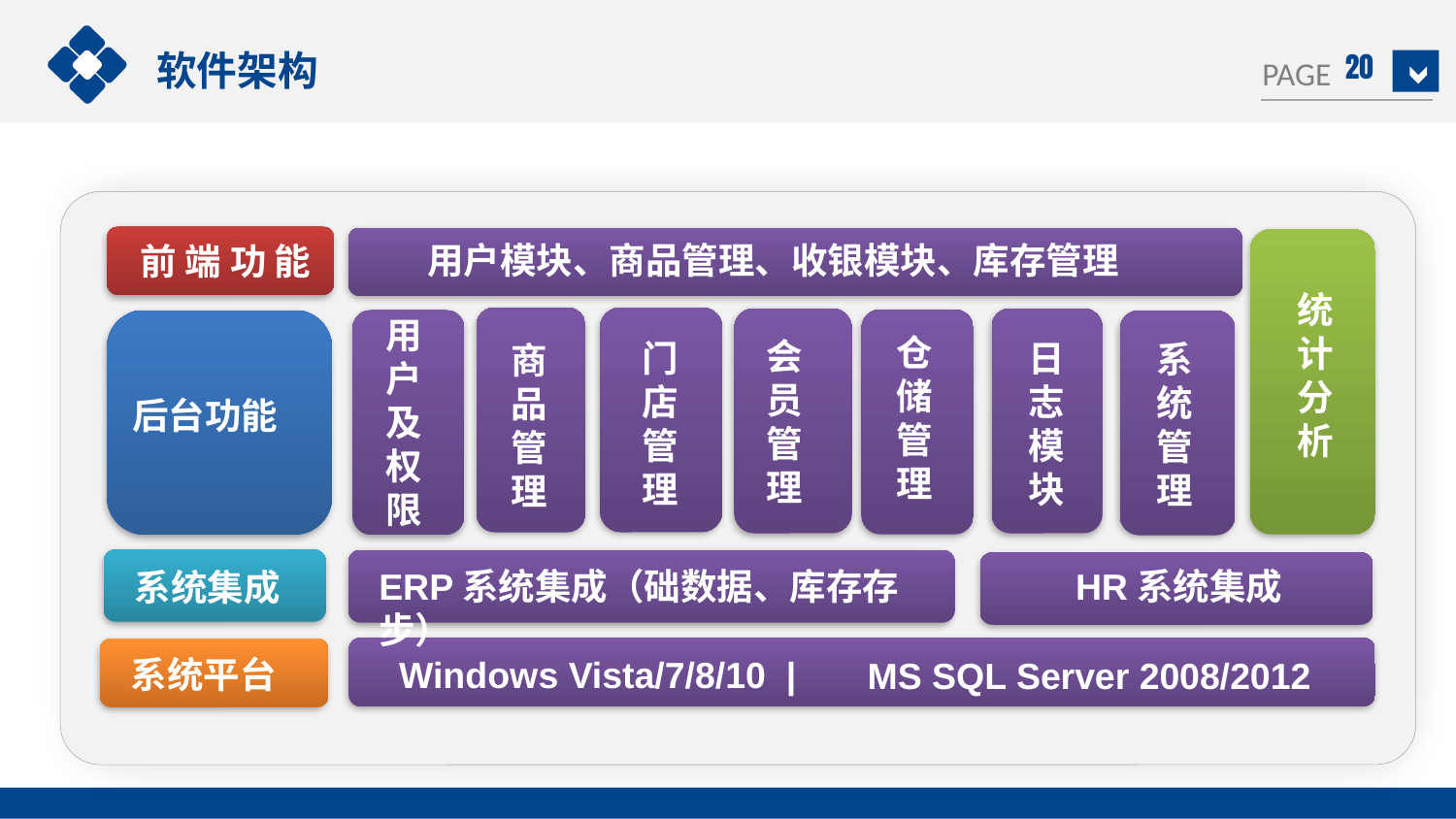

软件架构
20

用户模块、商品管理、收银模块、库存管理
前 端 功 能
统
计
分
析
用
户
及
权
限

仓
储
管
理
会
员
管
理
日
志
模
块
商
品
管
理
门
店
管
理
系
统
管
理
后台功能

ERP系统集成（础数据、库存存步）
HR系统集成
系统集成

Windows Vista/7/8/10  |
系统平台
MS SQL Server 2008/2012